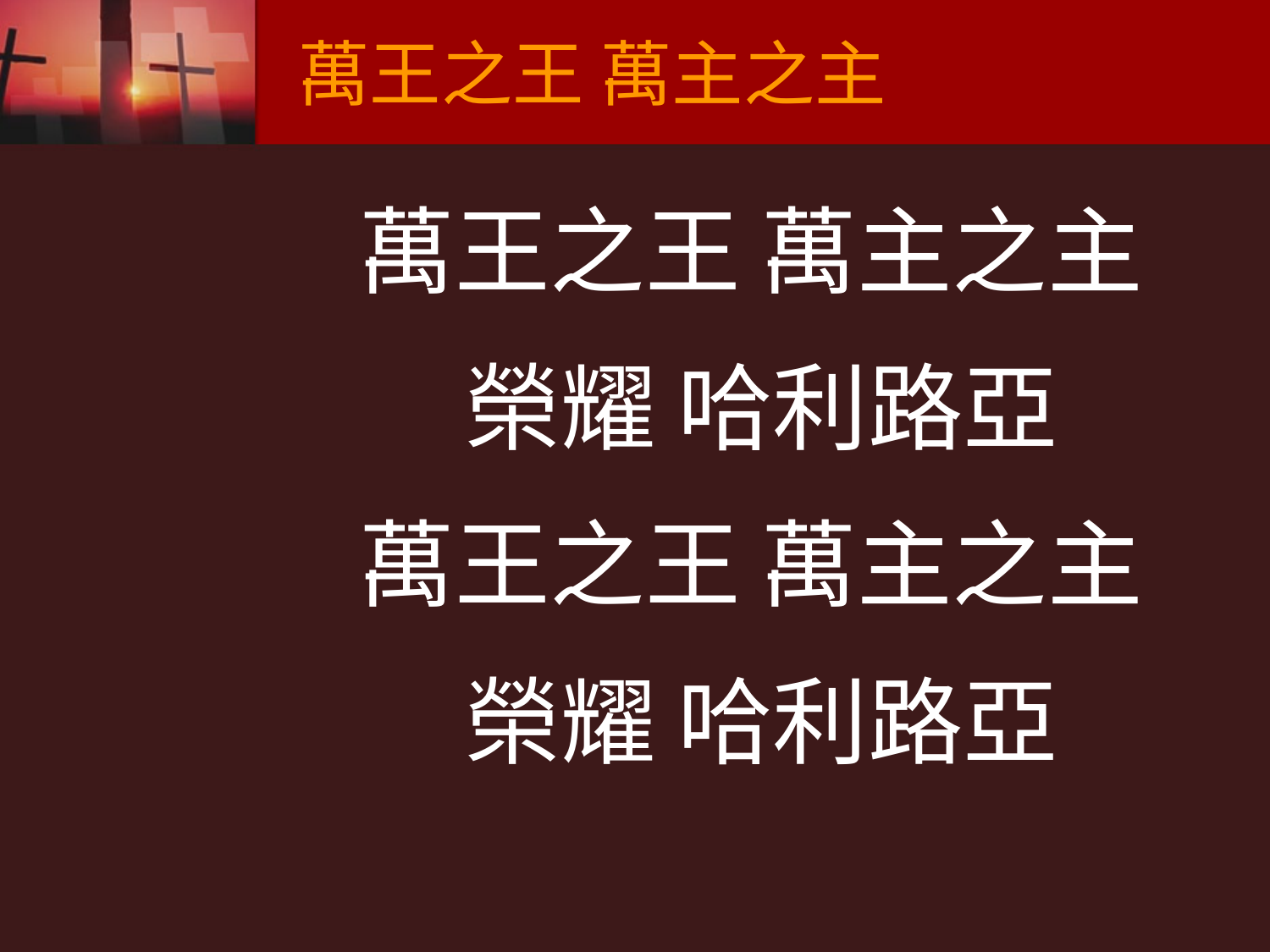

# 萬王之王 萬主之主
萬王之王 萬主之主
榮耀 哈利路亞
萬王之王 萬主之主
榮耀 哈利路亞